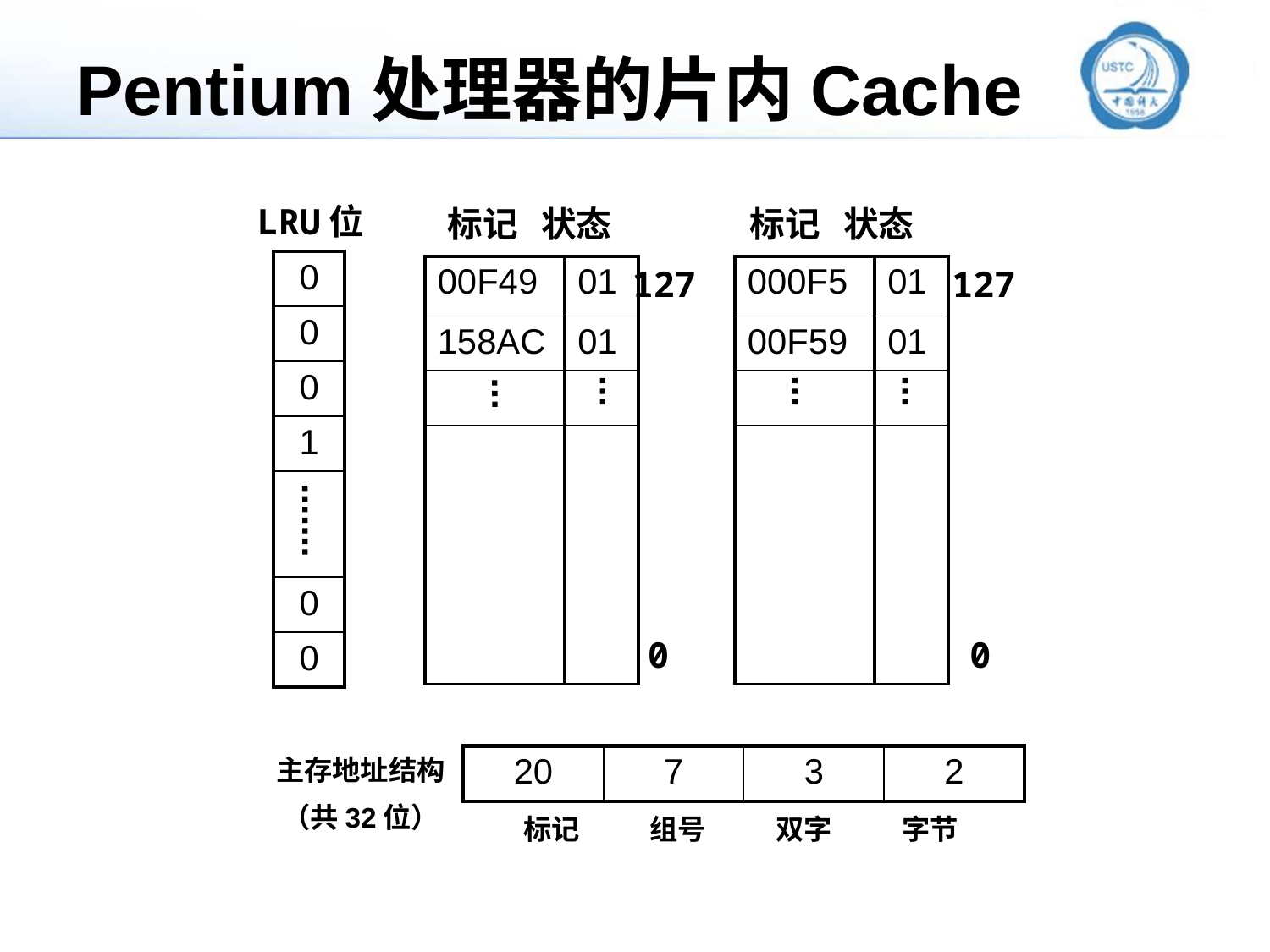

# Pentium处理器的片内Cache
LRU位
标记
状态
标记
状态
| 0 |
| --- |
| 0 |
| 0 |
| 1 |
|  |
| 0 |
| 0 |
| 00F49 | 01 |
| --- | --- |
| 158AC | 01 |
|  |  |
|  |  |
127
| 000F5 | 01 |
| --- | --- |
| 00F59 | 01 |
|  |  |
|  |  |
127

0
0
主存地址结构
（共32位）
| 20 | 7 | 3 | 2 |
| --- | --- | --- | --- |
标记           组号           双字           字节